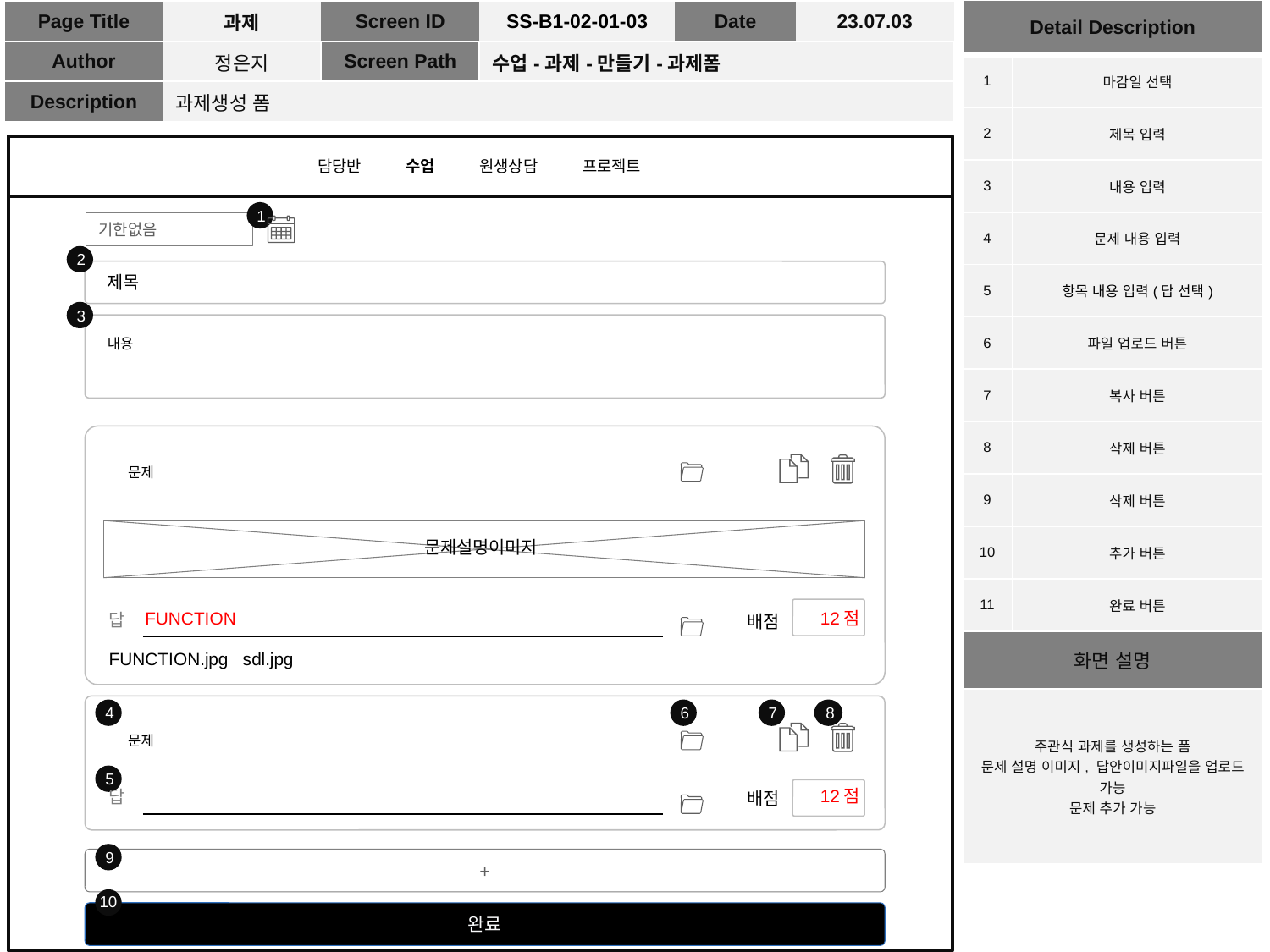

| Detail Description |  |
| --- | --- |
| 1 | 마감일 선택 |
| 2 | 제목 입력 |
| 3 | 내용 입력 |
| 4 | 문제 내용 입력 |
| 5 | 항목 내용 입력(답 선택) |
| 6 | 파일 업로드 버튼 |
| 7 | 복사 버튼 |
| 8 | 삭제 버튼 |
| 9 | 삭제 버튼 |
| 10 | 추가 버튼 |
| 11 | 완료 버튼 |
| 화면 설명 |  |
| 주관식 과제를 생성하는 폼 문제 설명 이미지, 답안이미지파일을 업로드 가능 문제 추가 가능 |  |
| Page Title | 과제 | Screen ID | SS-B1-02-01-03 | Date | 23.07.03 |
| --- | --- | --- | --- | --- | --- |
| Author | 정은지 | Screen Path | 수업-과제-만들기-과제폼 |  |  |
| Description | 과제생성 폼 |  |  |  |  |

담당반          수업          원생상담          프로젝트

1
기한없음

2

제목
3

내용

문제

문제설명이미지

FUNCTION
12점
답
배점

FUNCTION.jpg   sdl.jpg

4
6
7
8

문제

5
12점
답

배점

9
+
10

완료